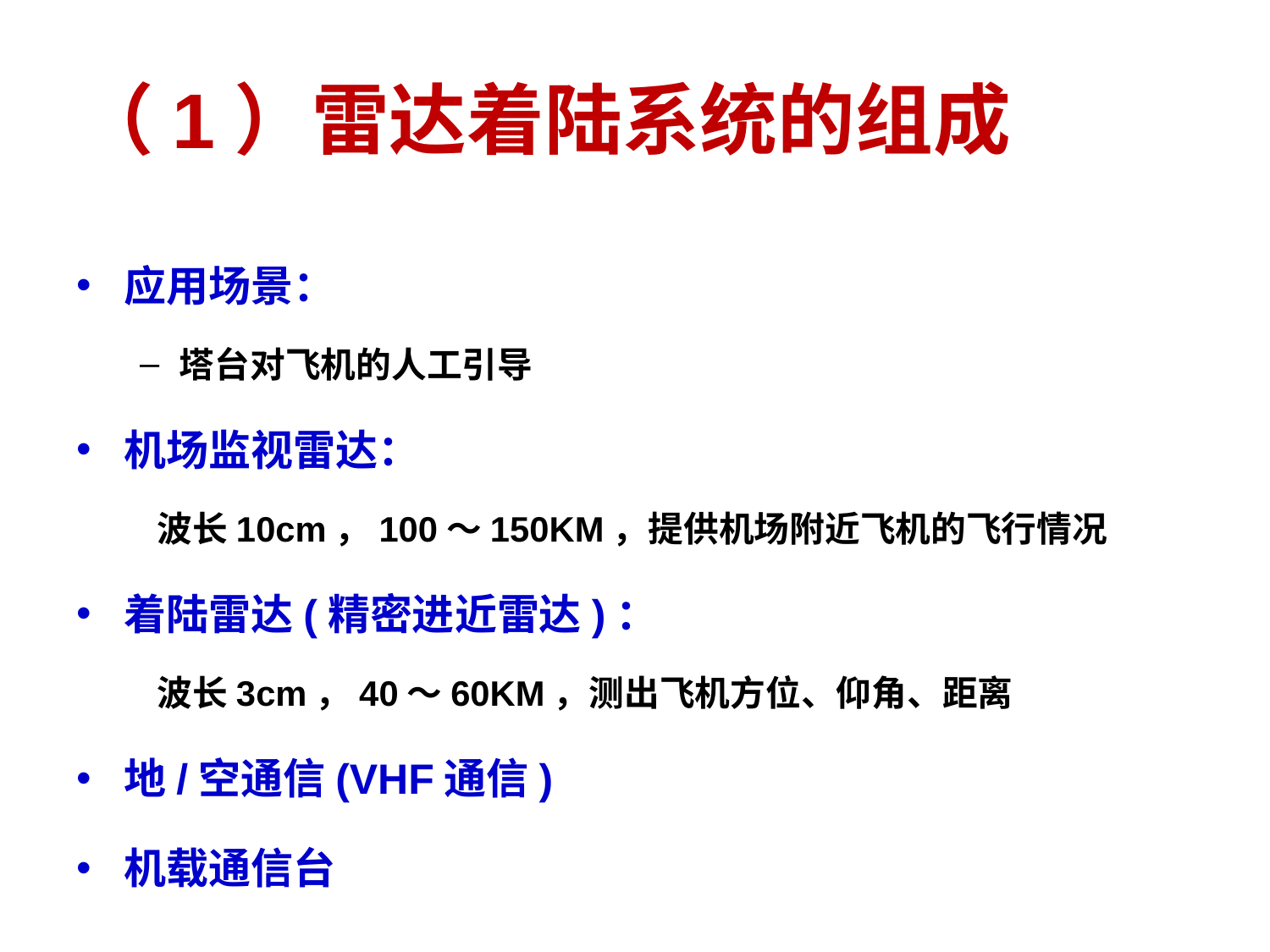

# （1）雷达着陆系统的组成
应用场景：
塔台对飞机的人工引导
机场监视雷达：
         波长10cm，100～150KM，提供机场附近飞机的飞行情况
着陆雷达(精密进近雷达)：
         波长3cm，40～60KM，测出飞机方位、仰角、距离
地/空通信(VHF通信)
机载通信台